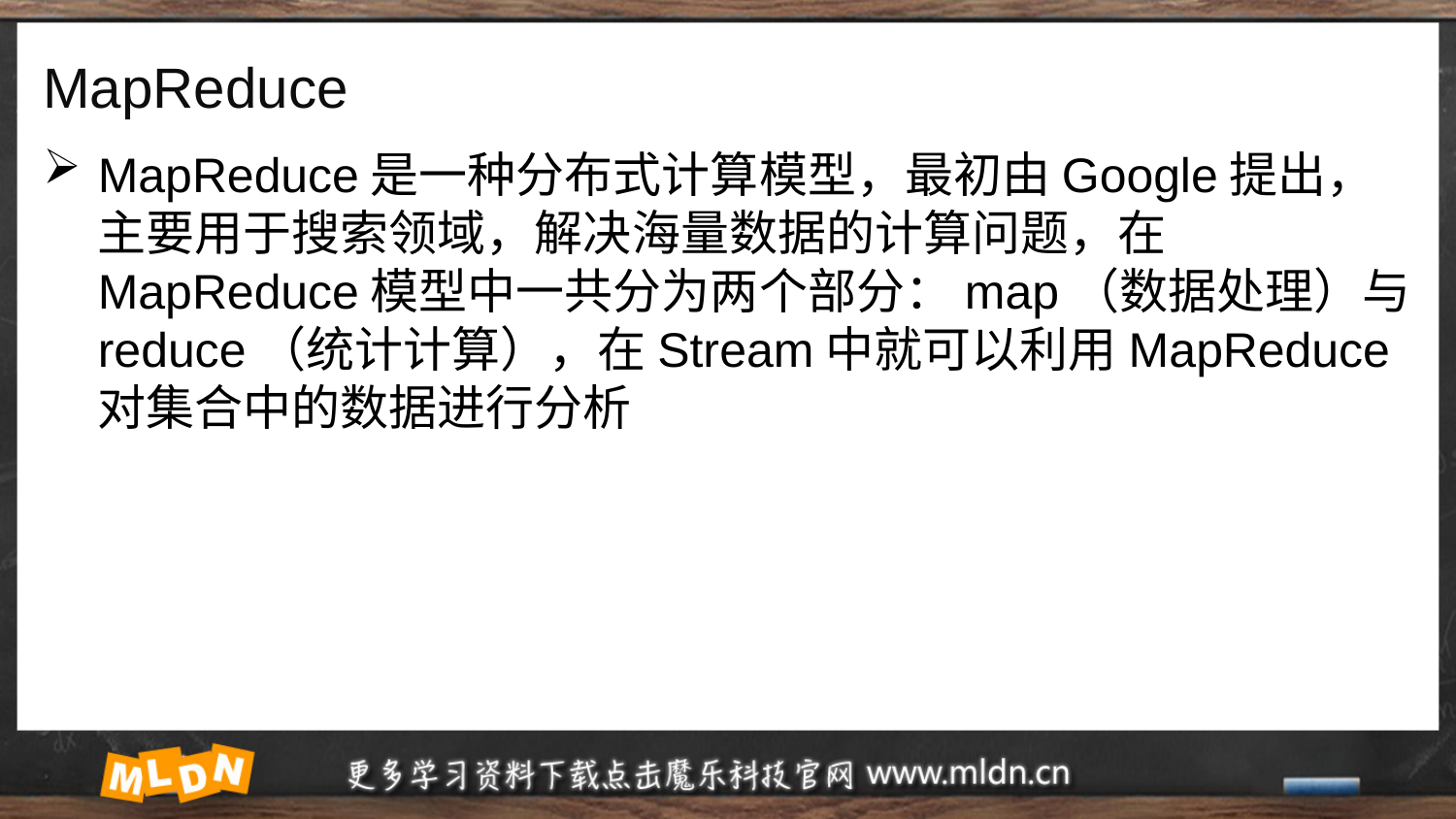

# MapReduce
MapReduce是一种分布式计算模型，最初由Google提出，主要用于搜索领域，解决海量数据的计算问题，在MapReduce模型中一共分为两个部分：map（数据处理）与reduce（统计计算），在Stream中就可以利用MapReduce对集合中的数据进行分析